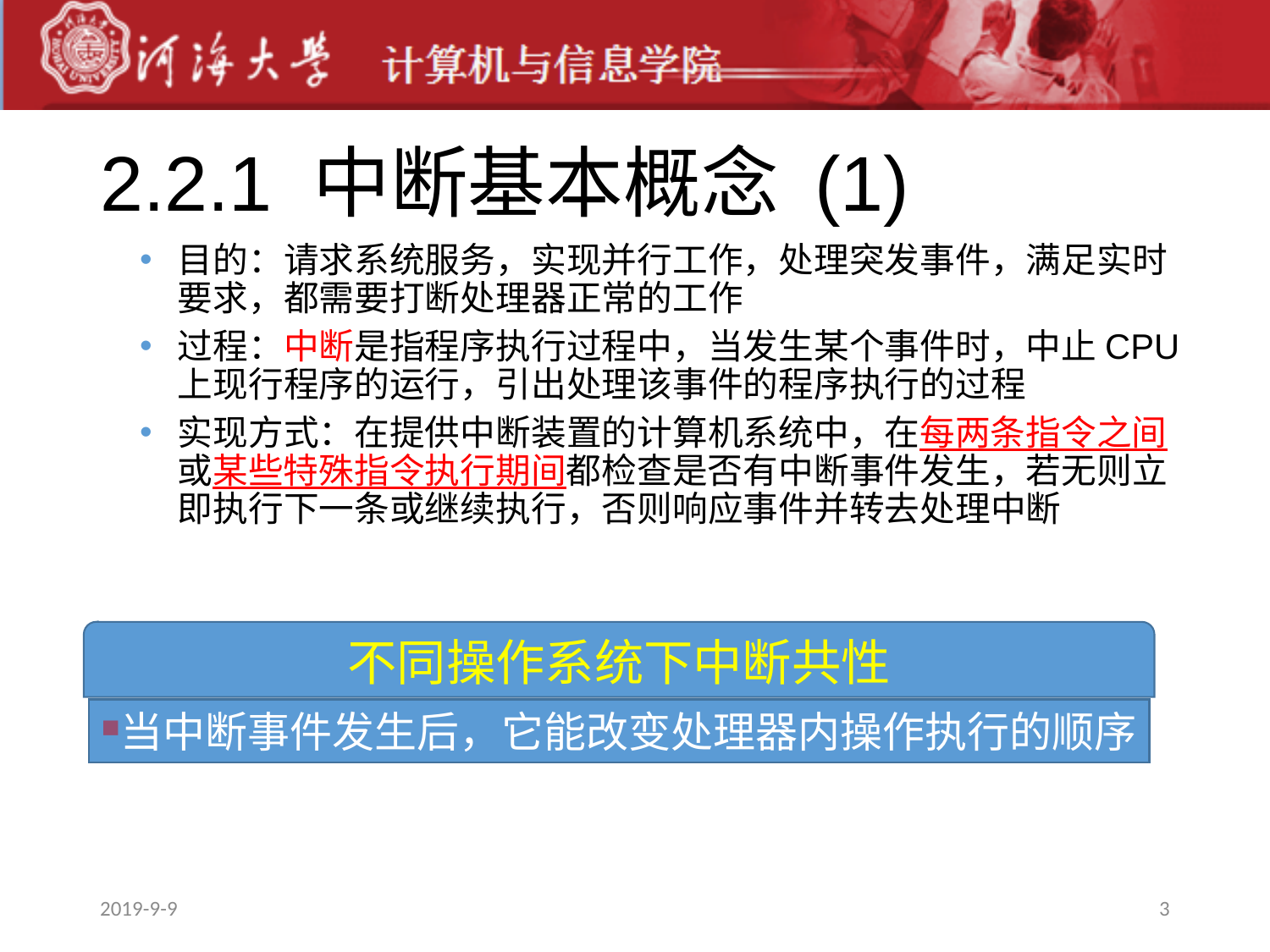

# 2.2.1 中断基本概念 (1)
目的：请求系统服务，实现并行工作，处理突发事件，满足实时要求，都需要打断处理器正常的工作
过程：中断是指程序执行过程中，当发生某个事件时，中止CPU上现行程序的运行，引出处理该事件的程序执行的过程
实现方式：在提供中断装置的计算机系统中，在每两条指令之间或某些特殊指令执行期间都检查是否有中断事件发生，若无则立即执行下一条或继续执行，否则响应事件并转去处理中断

不同操作系统下中断共性
当中断事件发生后，它能改变处理器内操作执行的顺序
2019-9-9
3